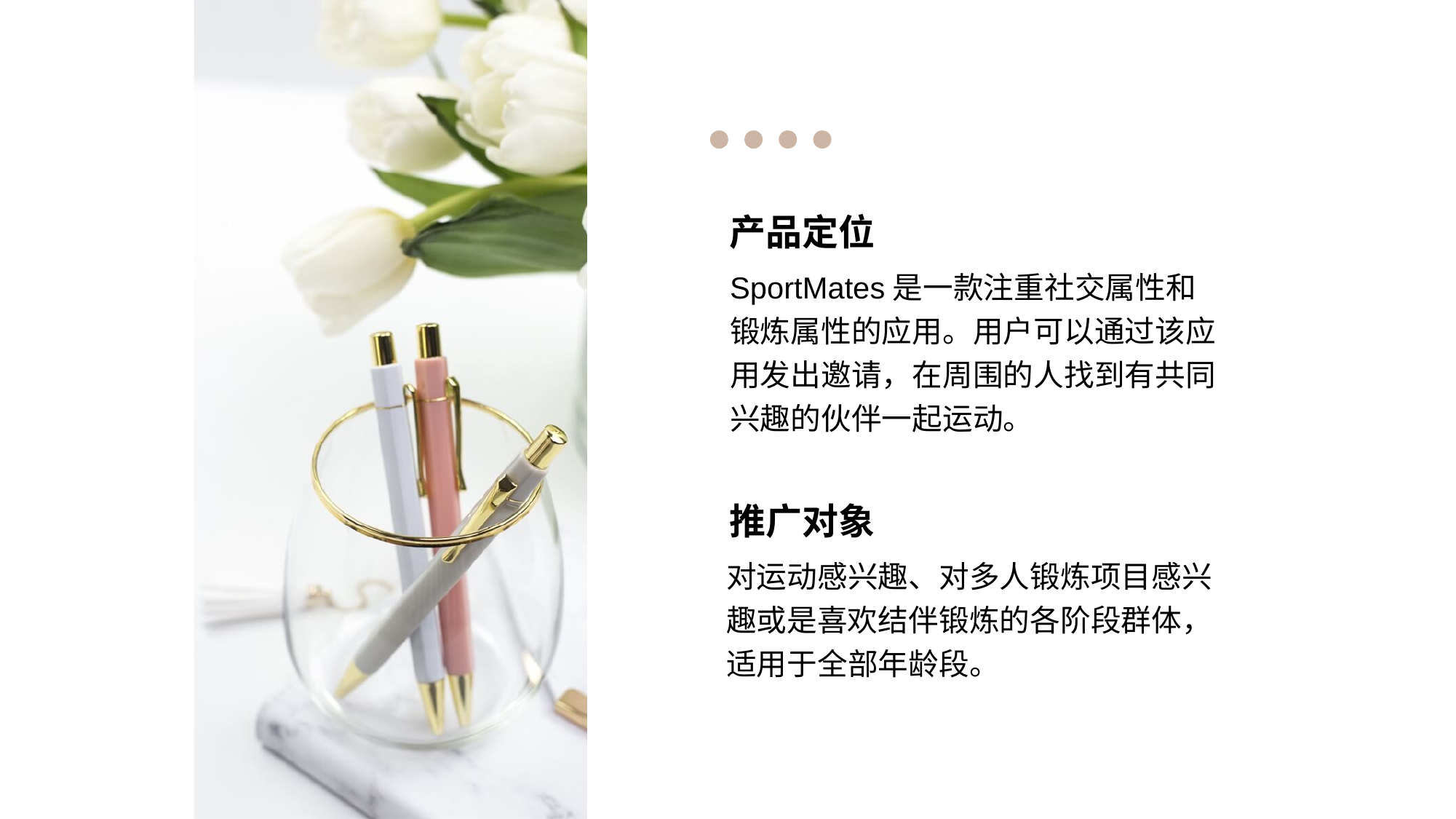

产品定位
SportMates是一款注重社交属性和锻炼属性的应用。用户可以通过该应用发出邀请，在周围的人找到有共同兴趣的伙伴一起运动。
推广对象
对运动感兴趣、对多人锻炼项目感兴趣或是喜欢结伴锻炼的各阶段群体，适用于全部年龄段。